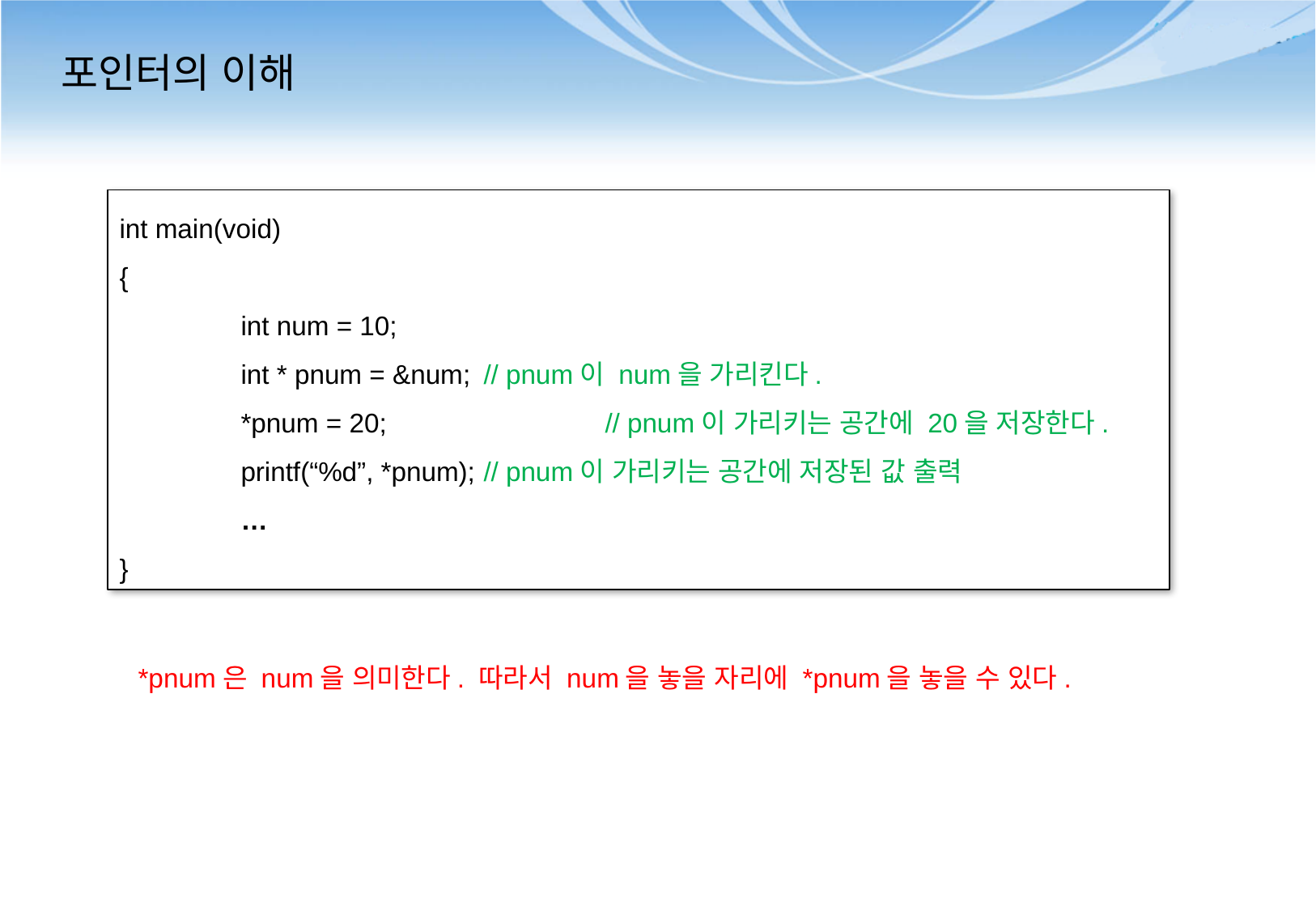

# 포인터의 이해
int main(void)
{
	int num = 10;
	int * pnum = &num;	// pnum이 num을 가리킨다.
	*pnum = 20;		// pnum이 가리키는 공간에 20을 저장한다.
	printf(“%d”, *pnum);	// pnum이 가리키는 공간에 저장된 값 출력
	…
}
*pnum은 num을 의미한다. 따라서 num을 놓을 자리에 *pnum을 놓을 수 있다.